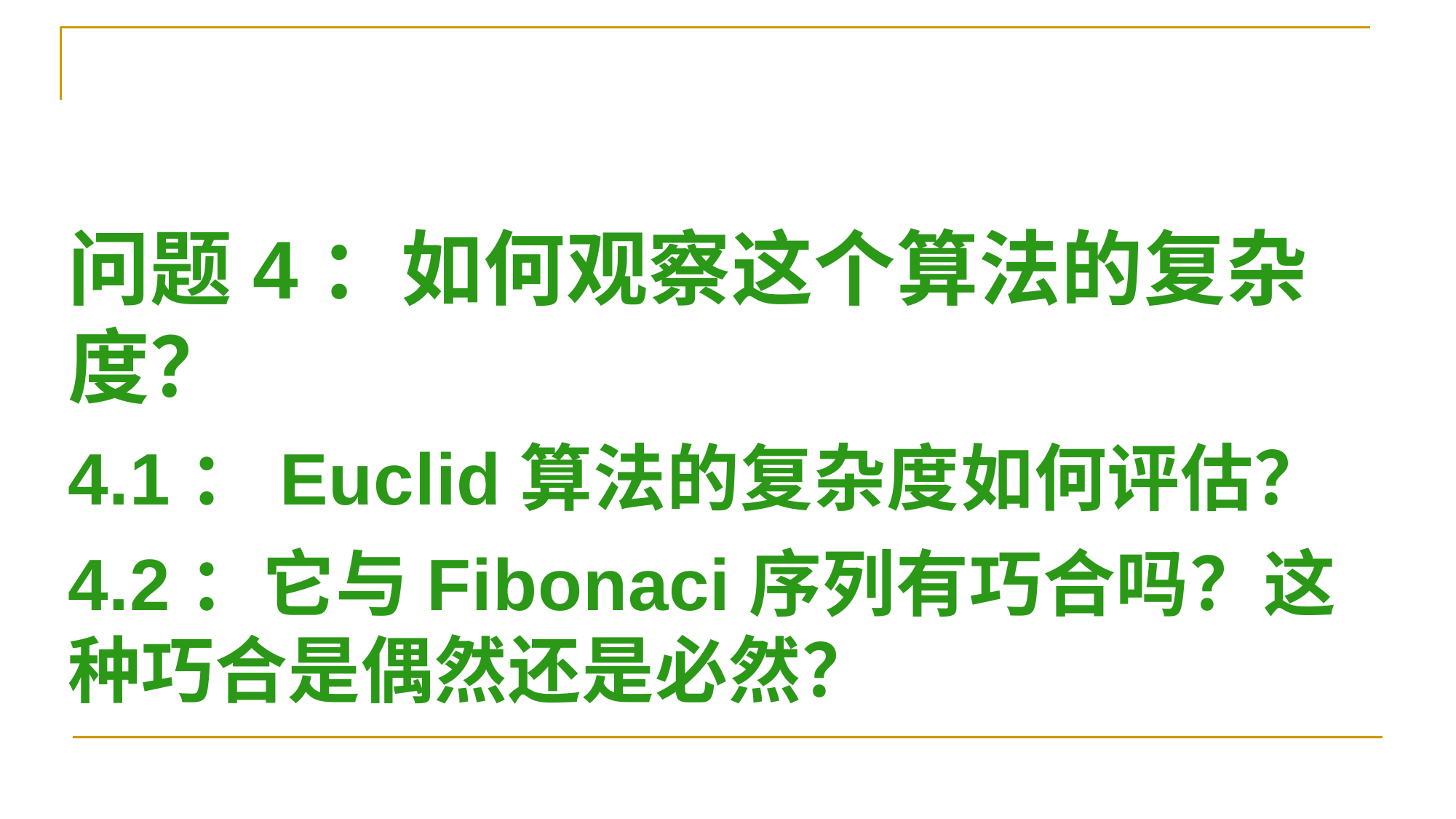

问题4：如何观察这个算法的复杂度？
4.1：Euclid算法的复杂度如何评估？
4.2：它与Fibonaci序列有巧合吗？这种巧合是偶然还是必然？